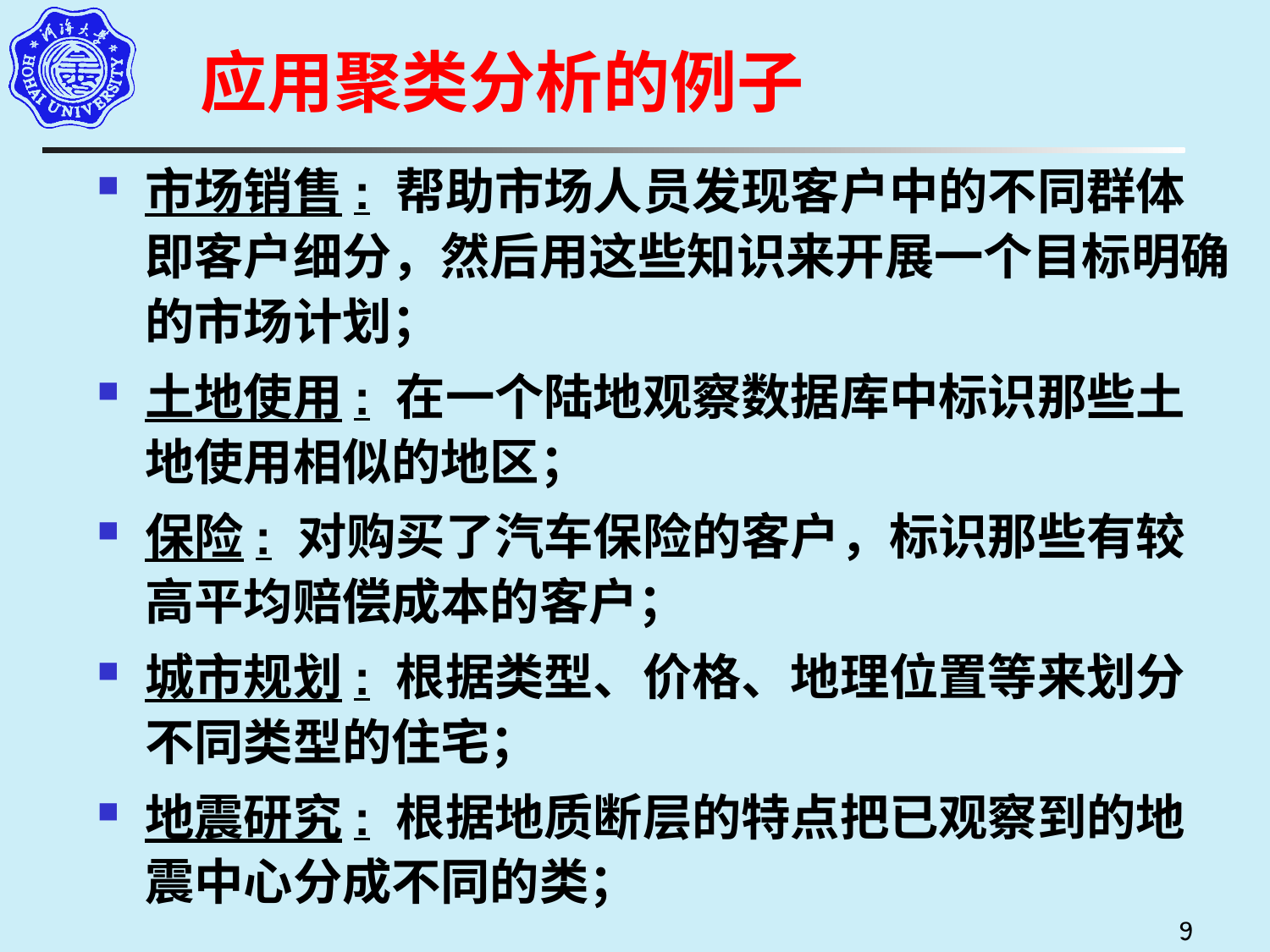

# 应用聚类分析的例子
市场销售: 帮助市场人员发现客户中的不同群体即客户细分，然后用这些知识来开展一个目标明确的市场计划；
土地使用: 在一个陆地观察数据库中标识那些土地使用相似的地区；
保险: 对购买了汽车保险的客户，标识那些有较高平均赔偿成本的客户；
城市规划: 根据类型、价格、地理位置等来划分不同类型的住宅；
地震研究: 根据地质断层的特点把已观察到的地震中心分成不同的类；